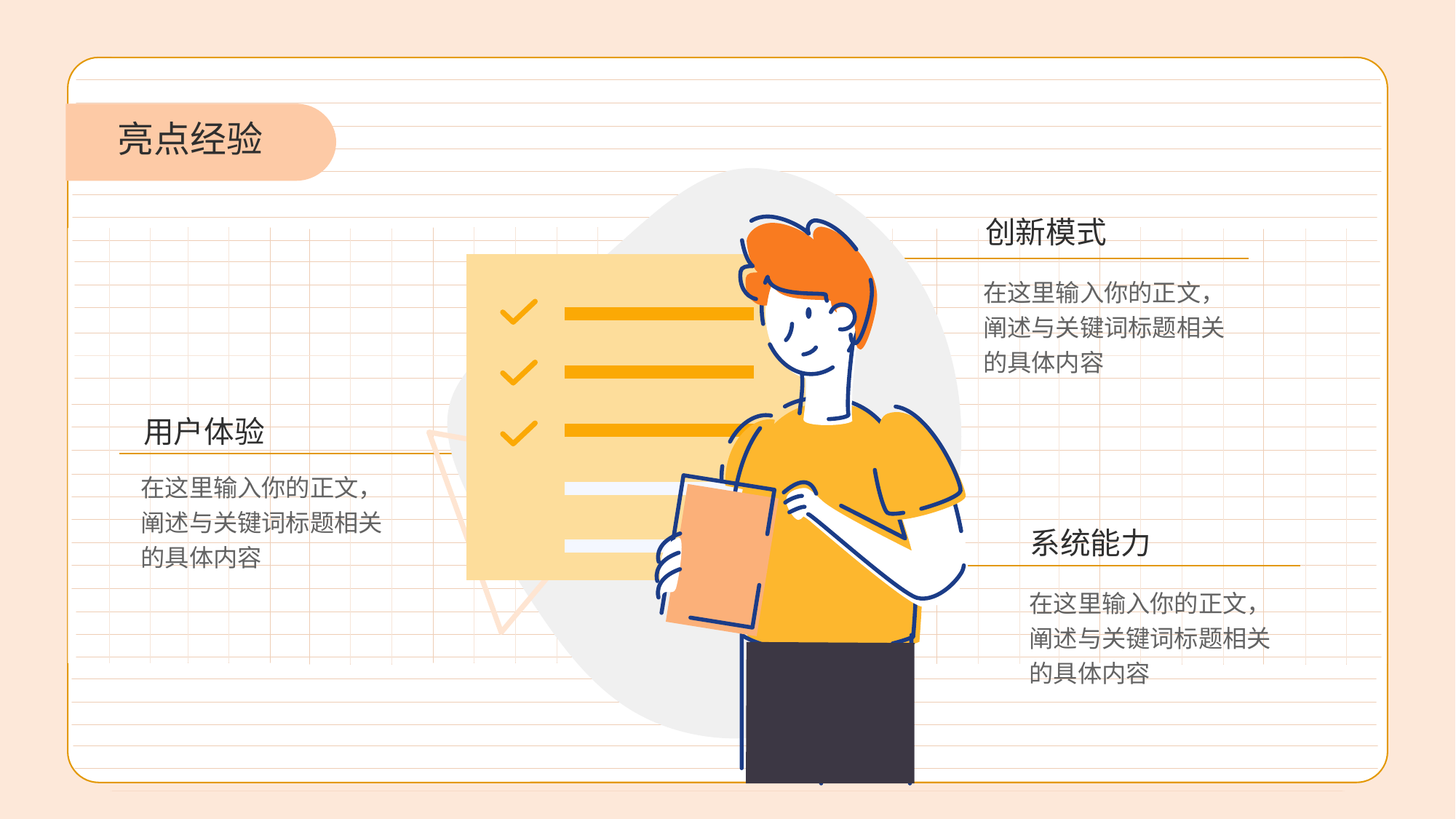

亮点经验

创新模式
在这里输入你的正文，阐述与关键词标题相关的具体内容

用户体验
在这里输入你的正文，阐述与关键词标题相关的具体内容
系统能力
在这里输入你的正文，阐述与关键词标题相关的具体内容